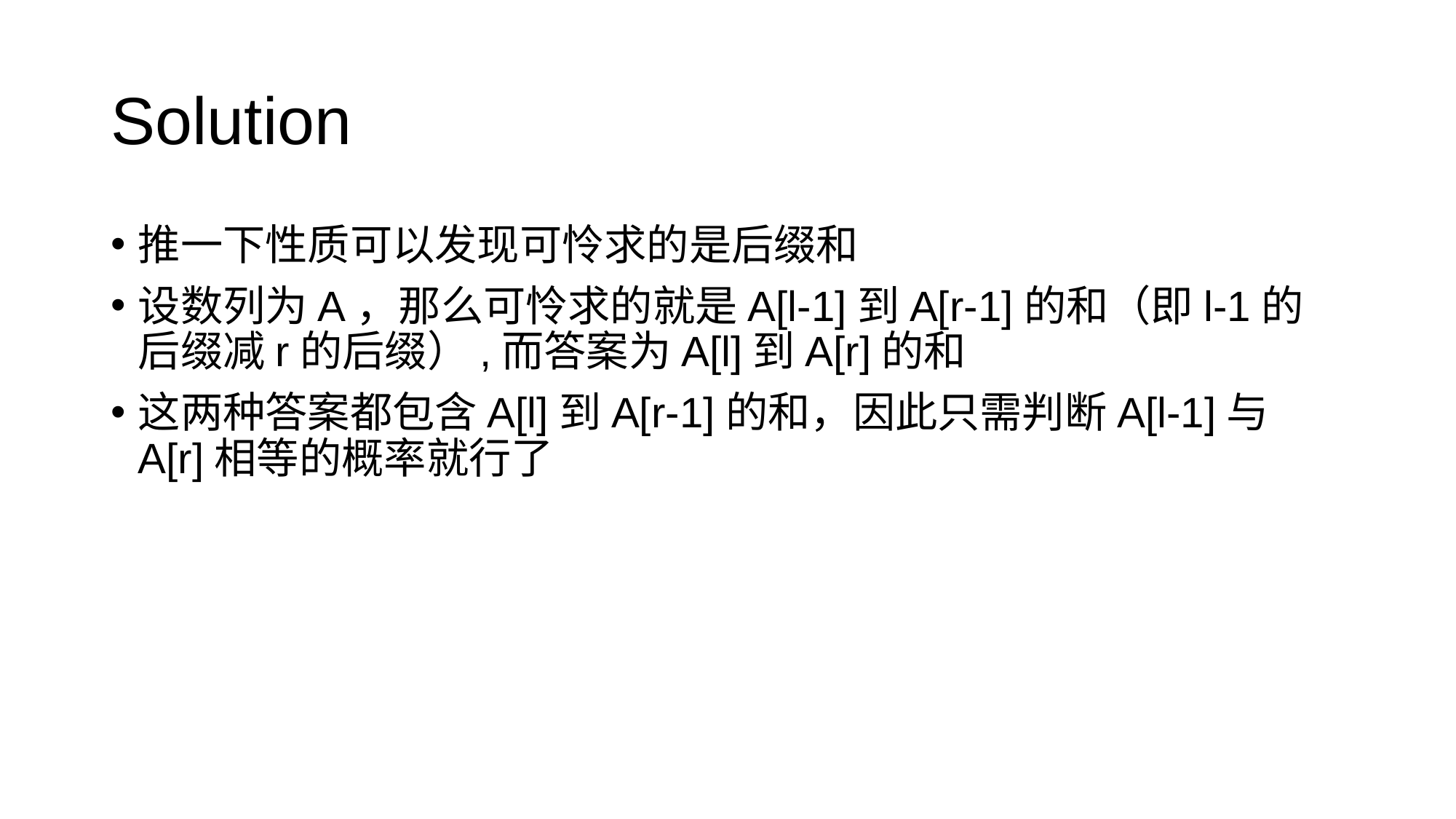

# Solution
推一下性质可以发现可怜求的是后缀和
设数列为A，那么可怜求的就是A[l-1]​到A[r-1]​的和（即l-1的后缀减r的后缀​）,而答案为A[l]到A[r]​的和
这两种答案都包含A[l]到A[r-1]​的和，因此只需判断A[l-1]​与A[r]​相等的概率就行了